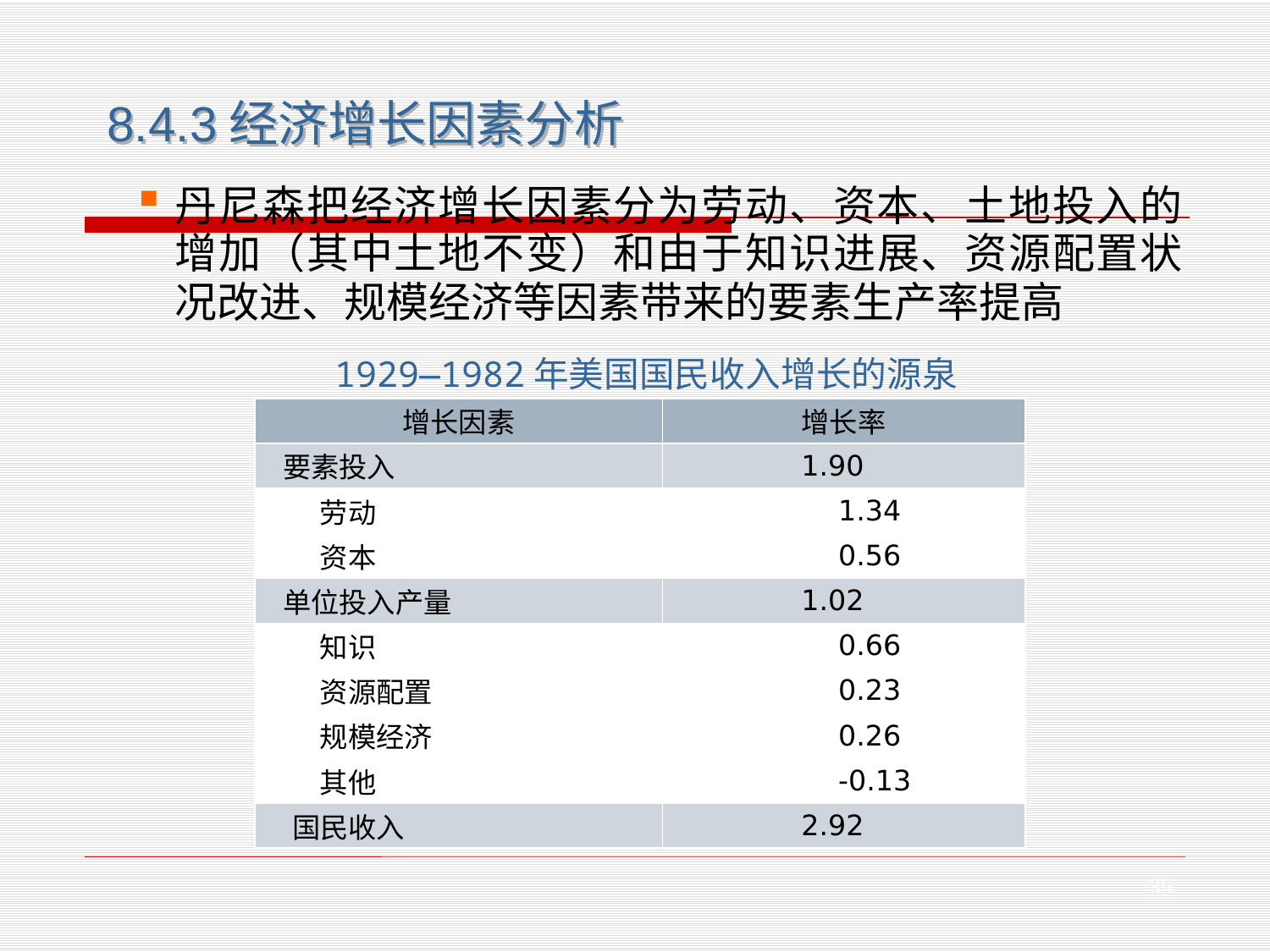

8.4.3经济增长因素分析
丹尼森把经济增长因素分为劳动、资本、土地投入的增加（其中土地不变）和由于知识进展、资源配置状况改进、规模经济等因素带来的要素生产率提高
1929—1982年美国国民收入增长的源泉
| 增长因素 | 增长率 |
| --- | --- |
| 要素投入 | 1.90 |
| 劳动 | 1.34 |
| 资本 | 0.56 |
| 单位投入产量 | 1.02 |
| 知识 | 0.66 |
| 资源配置 | 0.23 |
| 规模经济 | 0.26 |
| 其他 | -0.13 |
| 国民收入 | 2.92 |
35